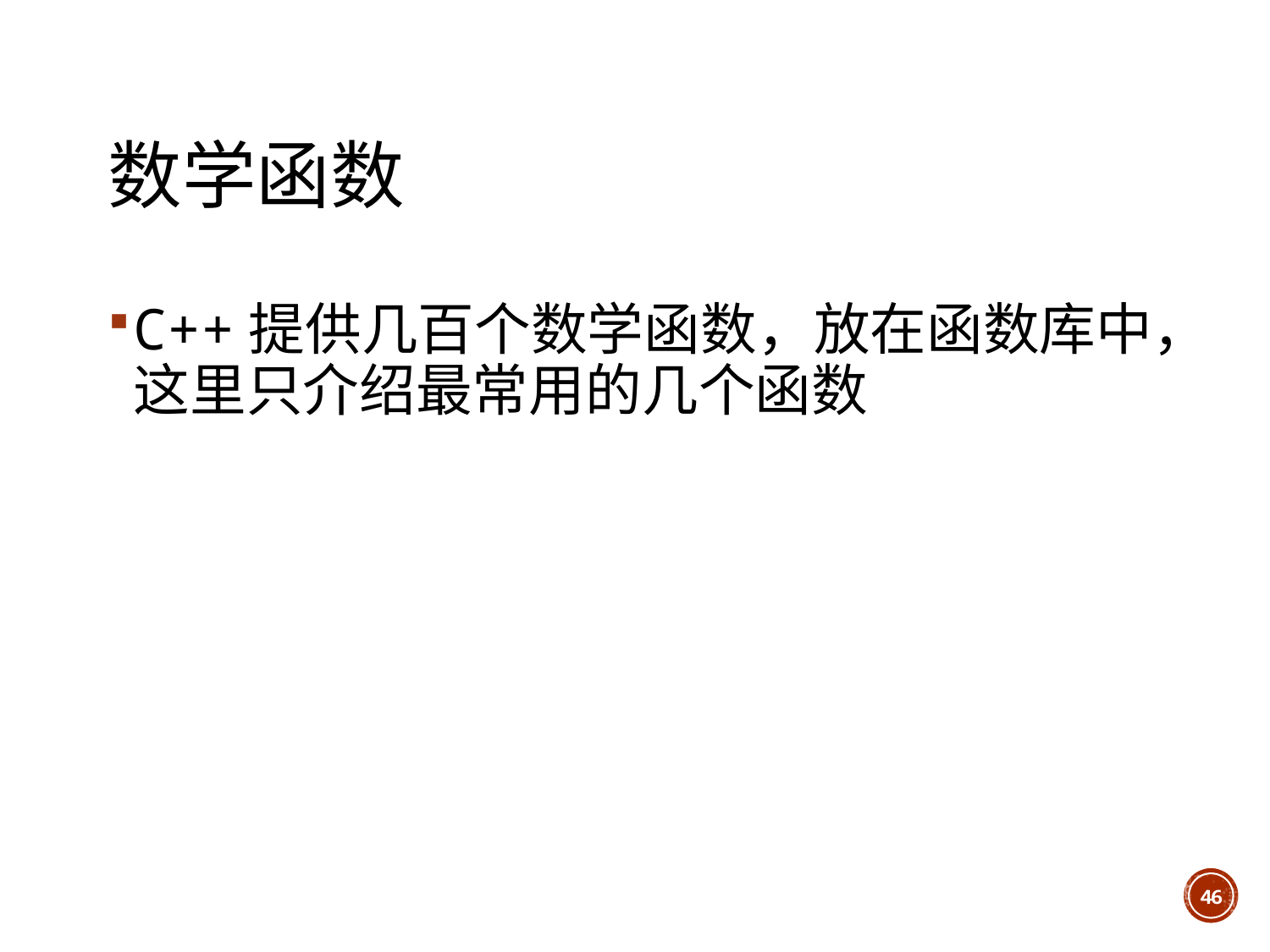

# 数学函数
C++提供几百个数学函数，放在函数库中，这里只介绍最常用的几个函数

46